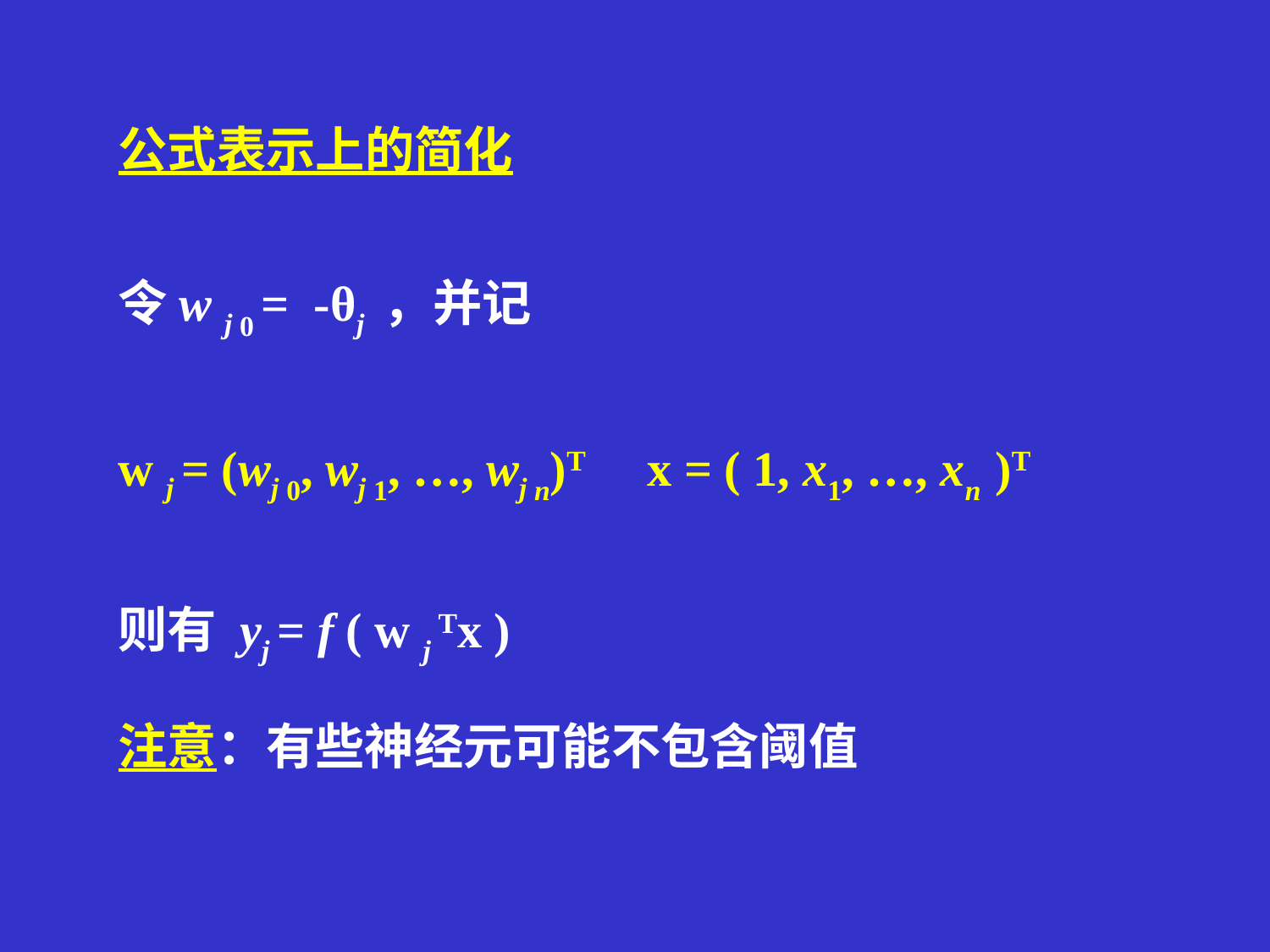

公式表示上的简化
令w j 0 =  -θj ，并记
w j = (wj 0, wj 1, …, wj n)T     x = ( 1, x1, …, xn  )T
则有 yj = f ( w j Tx )
注意：有些神经元可能不包含阈值